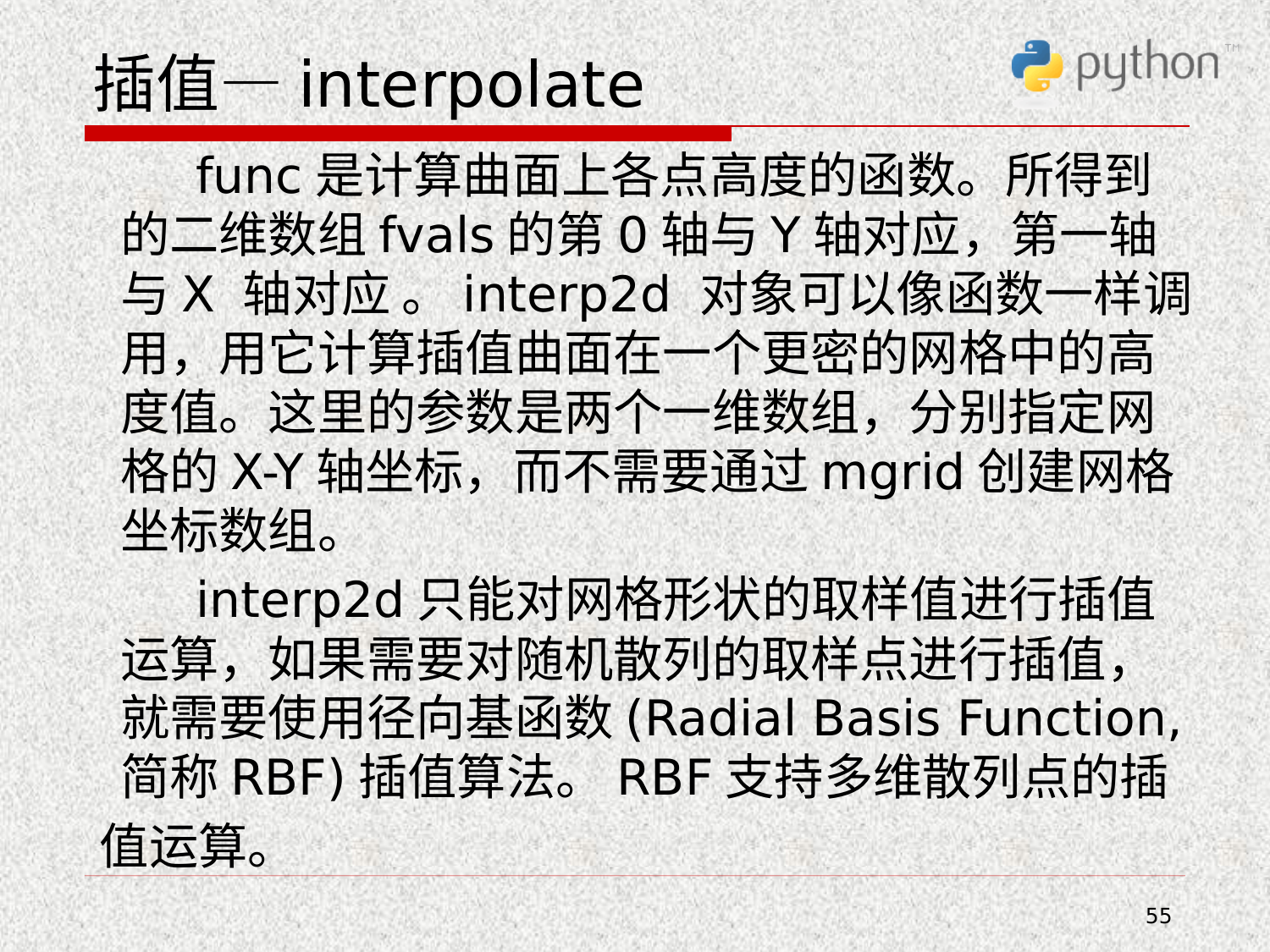

# 插值—interpolate
         func是计算曲面上各点高度的函数。所得到的二维数组fvals的第0轴与Y轴对应，第一轴与X 轴对应 。interp2d 对象可以像函数一样调用，用它计算插值曲面在一个更密的网格中的高 度值。这里的参数是两个一维数组，分别指定网格的X-Y轴坐标，而不需要通过mgrid创建网格坐标数组。
         interp2d只能对网格形状的取样值进行插值运算，如果需要对随机散列的取样点进行插值， 就需要使用径向基函数(Radial Basis Function,简称RBF)插值算法。RBF支持多维散列点的插
   值运算。
55